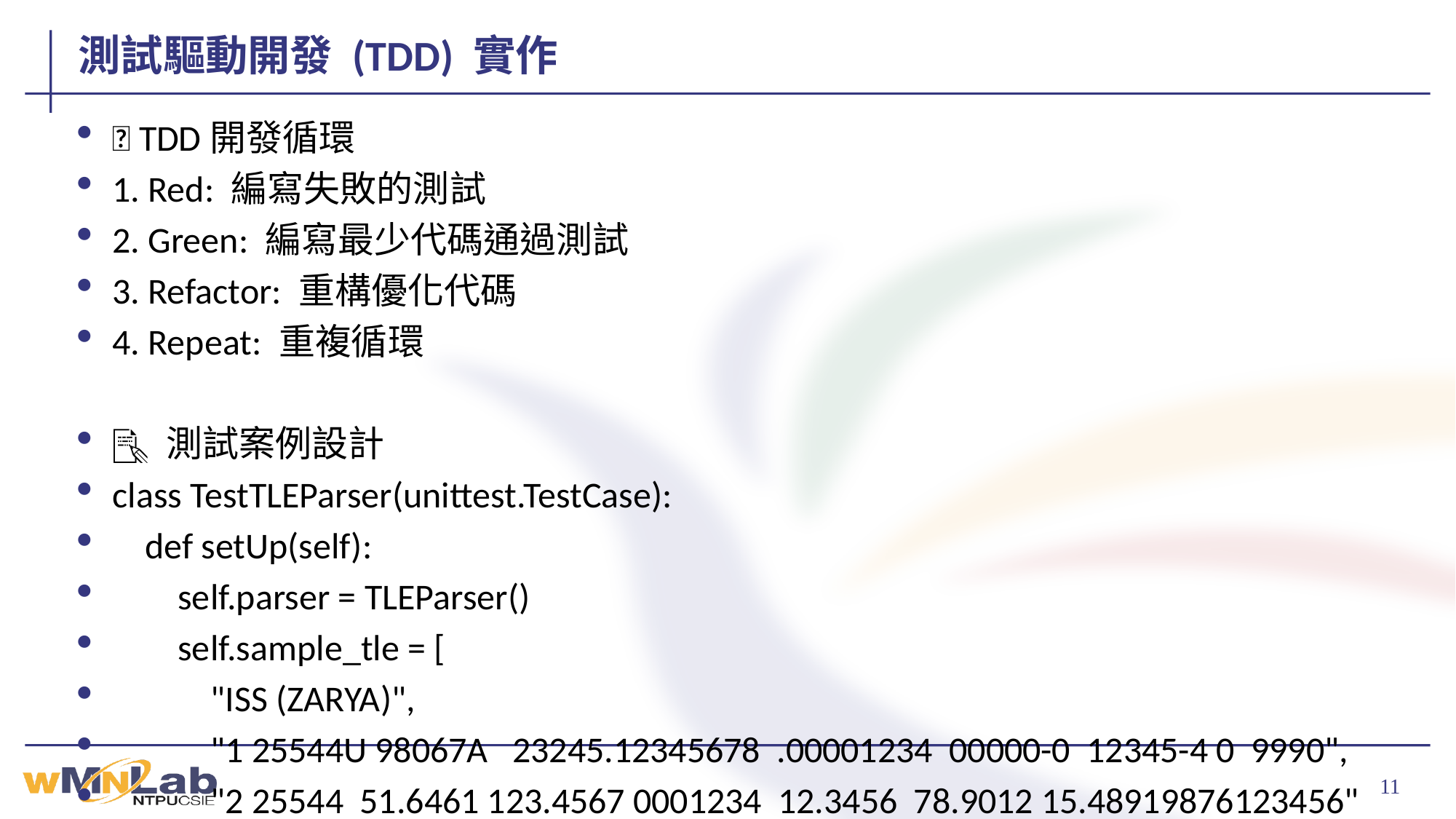

# 測試驅動開發 (TDD) 實作
🧪 TDD開發循環
1. Red: 編寫失敗的測試
2. Green: 編寫最少代碼通過測試
3. Refactor: 重構優化代碼
4. Repeat: 重複循環

📝 測試案例設計
class TestTLEParser(unittest.TestCase):
    def setUp(self):
        self.parser = TLEParser()
        self.sample_tle = [
            "ISS (ZARYA)",
            "1 25544U 98067A   23245.12345678  .00001234  00000-0  12345-4 0  9990",
            "2 25544  51.6461 123.4567 0001234  12.3456  78.9012 15.48919876123456"
        ]

    def test_parse_tle_success(self):
        result = self.parser.parse_tle(self.sample_tle)
        self.assertEqual(result.satellite_number, 25544)
        self.assertAlmostEqual(result.inclination, 51.6461, places=4)

    def test_checksum_validation(self):
        # 測試檢查碼驗證功能
        valid_line = "1 25544U 98067A   23245.12345678  .00001234  00000-0  12345-4 0  9990"
        self.assertTrue(self.parser.verify_checksum(valid_line))